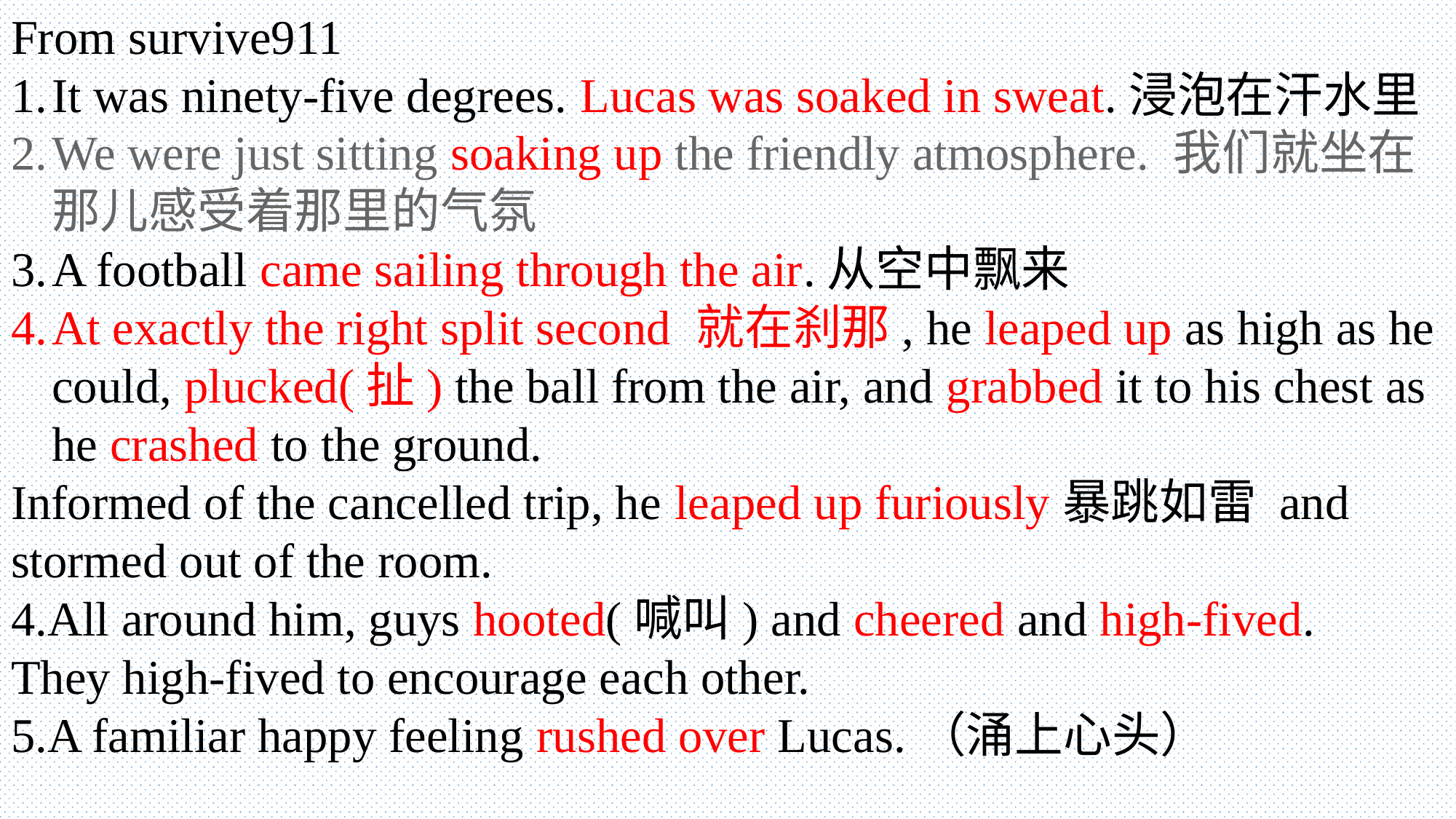

From survive911
It was ninety-five degrees. Lucas was soaked in sweat.浸泡在汗水里
We were just sitting soaking up the friendly atmosphere. 我们就坐在那儿感受着那里的气氛
A football came sailing through the air.从空中飘来
At exactly the right split second 就在刹那, he leaped up as high as he could, plucked(扯) the ball from the air, and grabbed it to his chest as he crashed to the ground.
Informed of the cancelled trip, he leaped up furiously暴跳如雷 and stormed out of the room.
4.All around him, guys hooted(喊叫) and cheered and high-fived.
They high-fived to encourage each other.
5.A familiar happy feeling rushed over Lucas.（涌上心头）